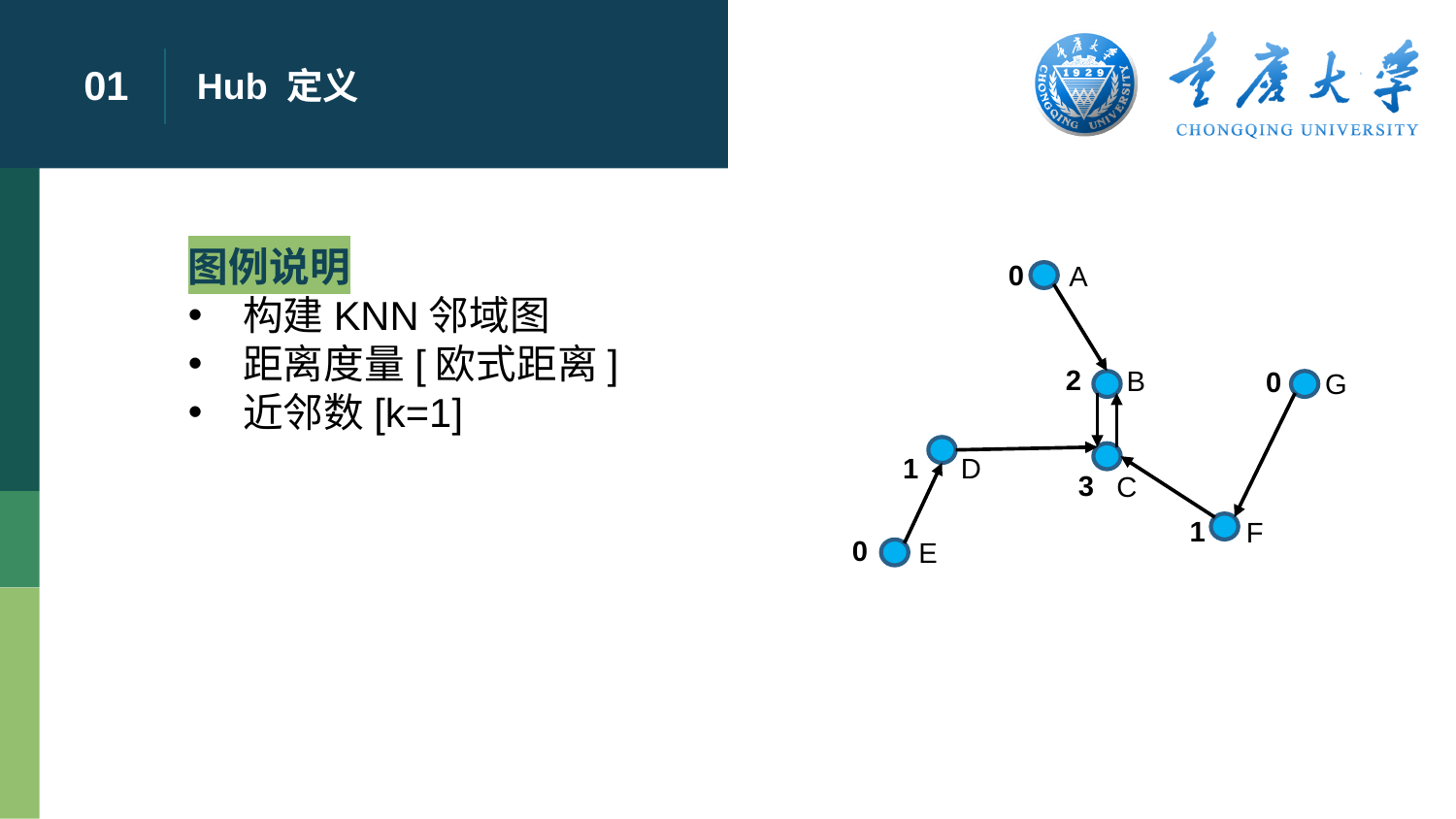

# Hub 定义
01
图例说明
构建KNN邻域图
距离度量[欧式距离]
近邻数[k=1]

0
A

2
B
0
G

D
1

3
C
1
F

0
E